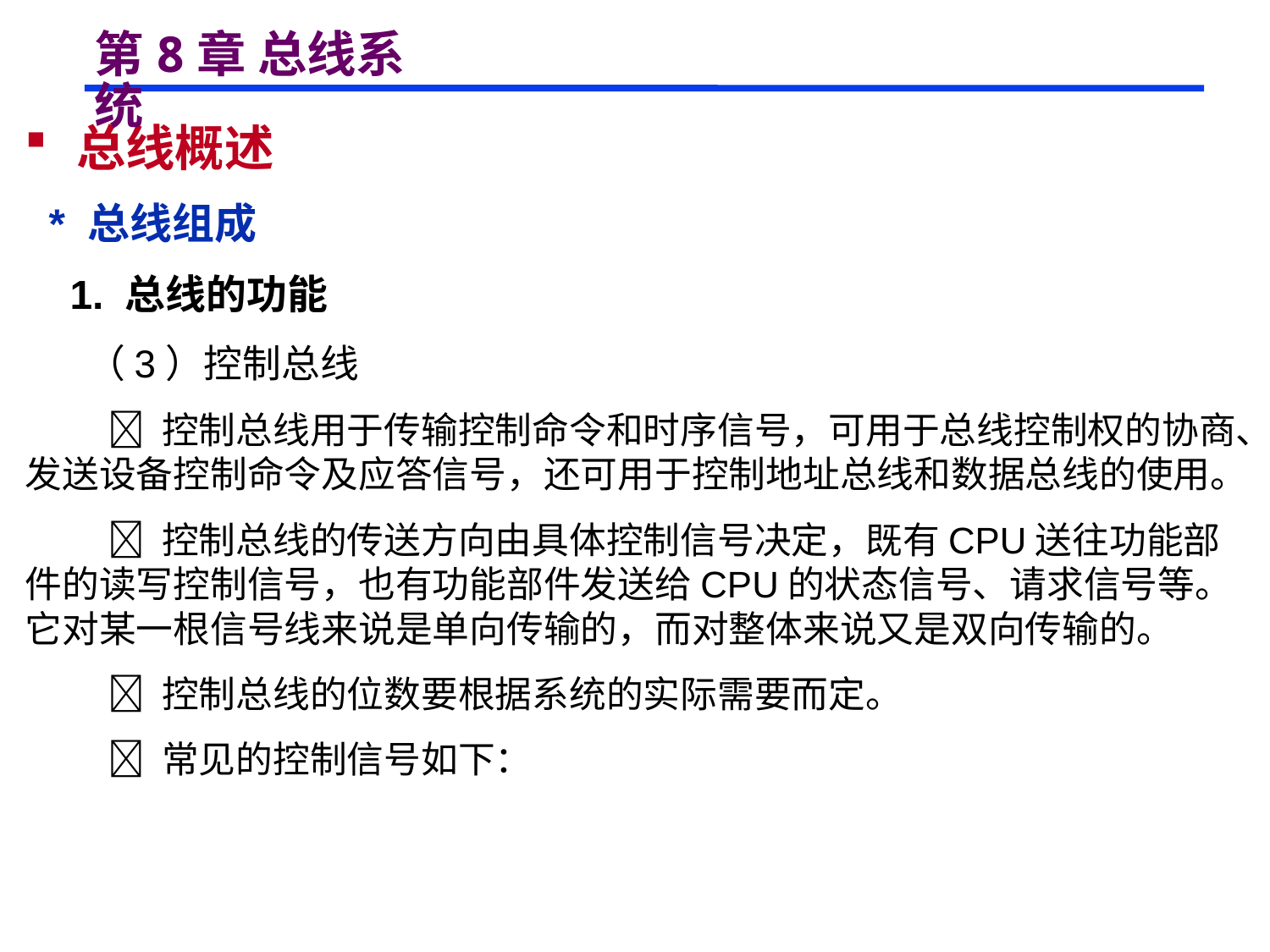

# 第8章 总线系统
 总线概述
  * 总线组成
    1. 总线的功能
      （3）控制总线
          ♣ 控制总线用于传输控制命令和时序信号，可用于总线控制权的协商、发送设备控制命令及应答信号，还可用于控制地址总线和数据总线的使用。
          ♣ 控制总线的传送方向由具体控制信号决定，既有CPU送往功能部件的读写控制信号，也有功能部件发送给CPU的状态信号、请求信号等。它对某一根信号线来说是单向传输的，而对整体来说又是双向传输的。
          ♣ 控制总线的位数要根据系统的实际需要而定。
          ♣ 常见的控制信号如下：